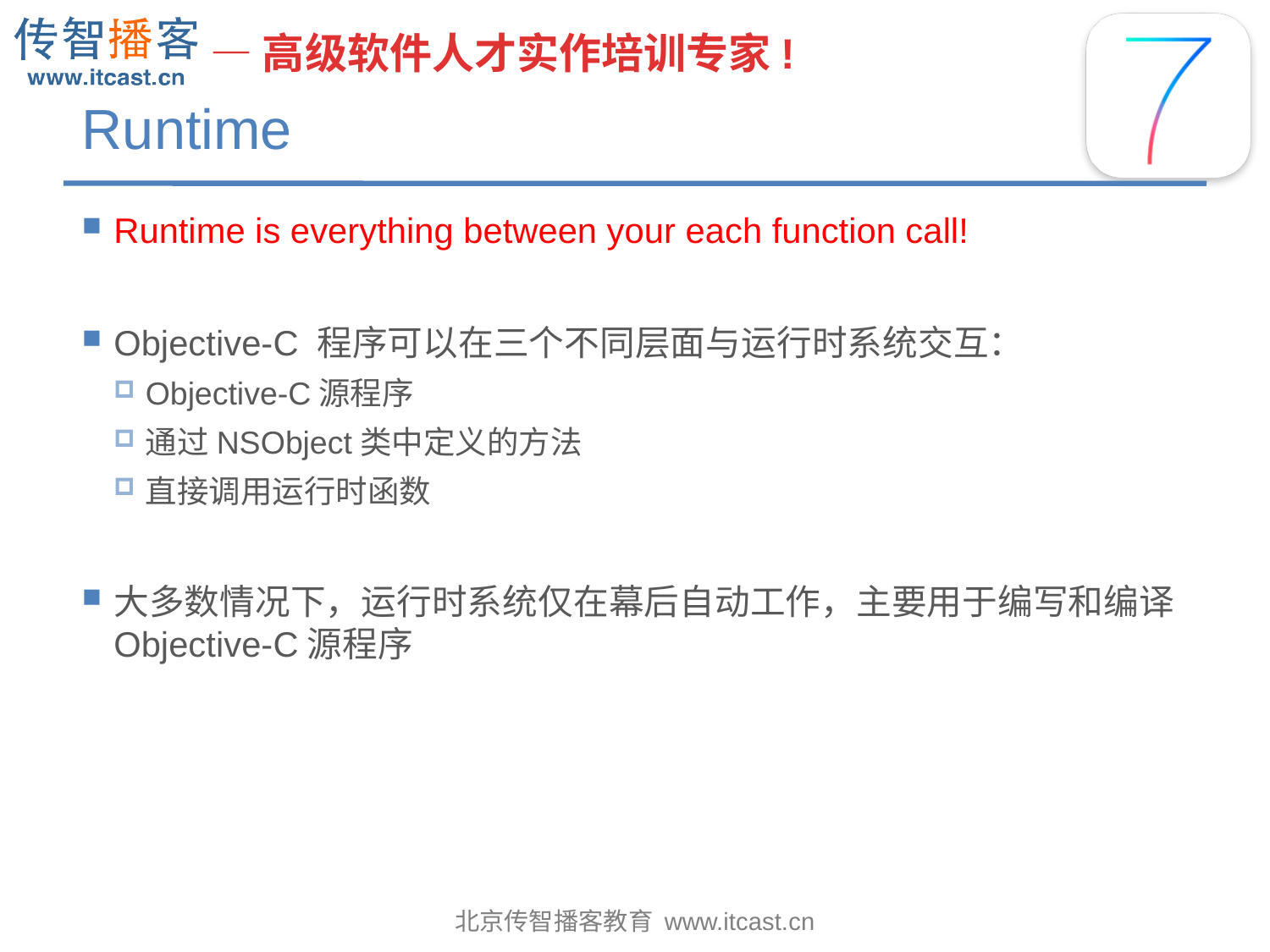

# Runtime
Runtime is everything between your each function call!

Objective-C 程序可以在三个不同层面与运行时系统交互：
Objective-C源程序
通过NSObject类中定义的方法
直接调用运行时函数

大多数情况下，运行时系统仅在幕后自动工作，主要用于编写和编译Objective-C源程序